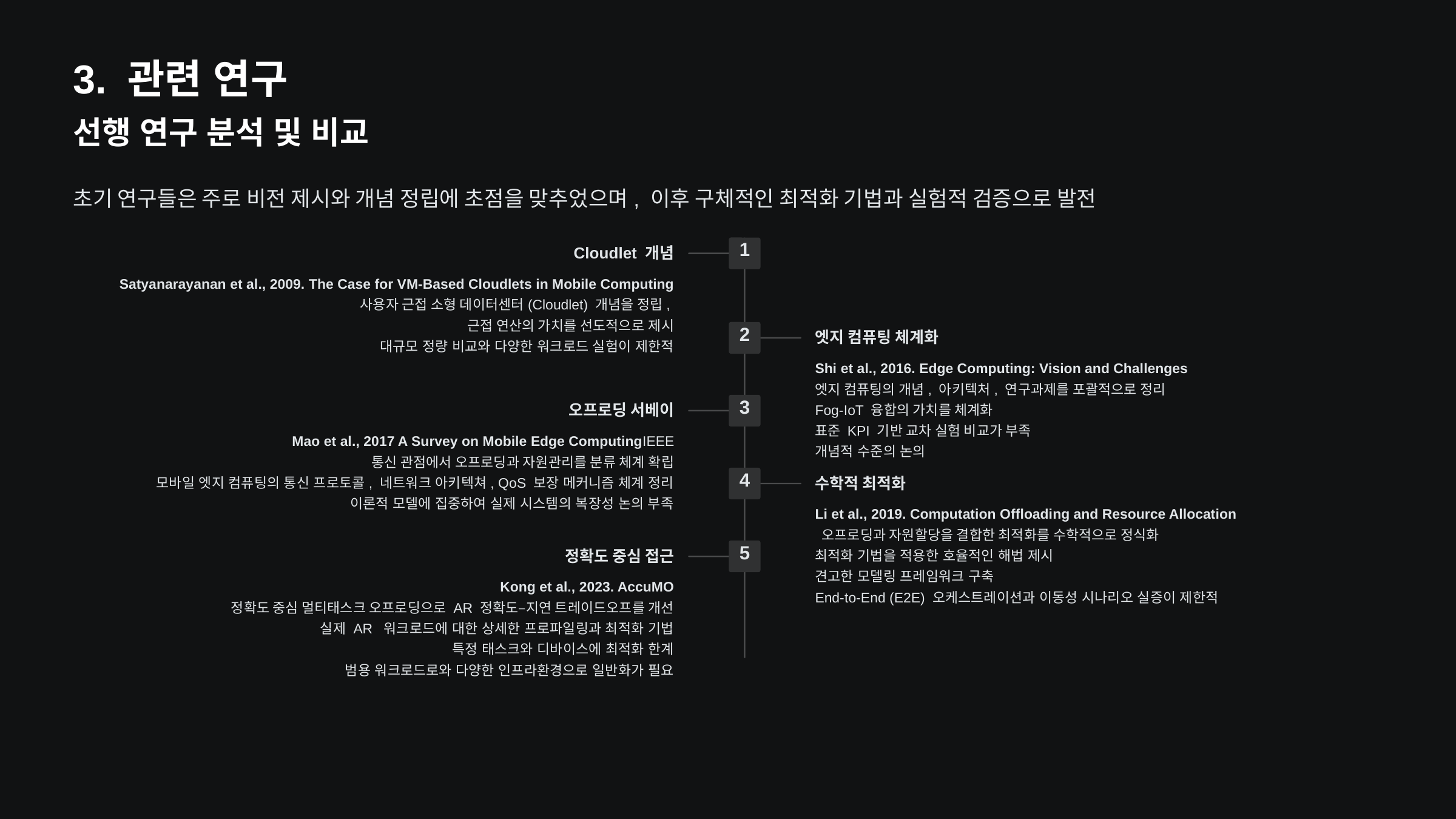

3. 관련 연구
선행 연구 분석 및 비교
초기 연구들은 주로 비전 제시와 개념 정립에 초점을 맞추었으며, 이후 구체적인 최적화 기법과 실험적 검증으로 발전

1
Cloudlet 개념

Satyanarayanan et al., 2009. The Case for VM-Based Cloudlets in Mobile Computing
 사용자 근접 소형 데이터센터(Cloudlet) 개념을 정립,
근접 연산의 가치를 선도적으로 제시
대규모 정량 비교와 다양한 워크로드 실험이 제한적

2
엣지 컴퓨팅 체계화

Shi et al., 2016. Edge Computing: Vision and Challenges
엣지 컴퓨팅의 개념, 아키텍처, 연구과제를 포괄적으로 정리
Fog-IoT 융합의 가치를 체계화
표준 KPI 기반 교차 실험 비교가 부족
개념적 수준의 논의

3
오프로딩 서베이

Mao et al., 2017 A Survey on Mobile Edge ComputingIEEE
통신 관점에서 오프로딩과 자원관리를 분류 체계 확립
모바일 엣지 컴퓨팅의 통신 프로토콜, 네트워크 아키텍쳐, QoS 보장 메커니즘 체계 정리
이론적 모델에 집중하여 실제 시스템의 복장성 논의 부족

4
수학적 최적화

Li et al., 2019. Computation Offloading and Resource Allocation
 오프로딩과 자원할당을 결합한 최적화를 수학적으로 정식화
최적화 기법을 적용한 호율적인 해법 제시
견고한 모델링 프레임워크 구축
End-to-End (E2E) 오케스트레이션과 이동성 시나리오 실증이 제한적

5
정확도 중심 접근

Kong et al., 2023. AccuMO
 정확도 중심 멀티태스크 오프로딩으로 AR 정확도–지연 트레이드오프를 개선
실제 AR  워크로드에 대한 상세한 프로파일링과 최적화 기법
특정 태스크와 디바이스에 최적화 한계
범용 워크로드로와 다양한 인프라환경으로 일반화가 필요